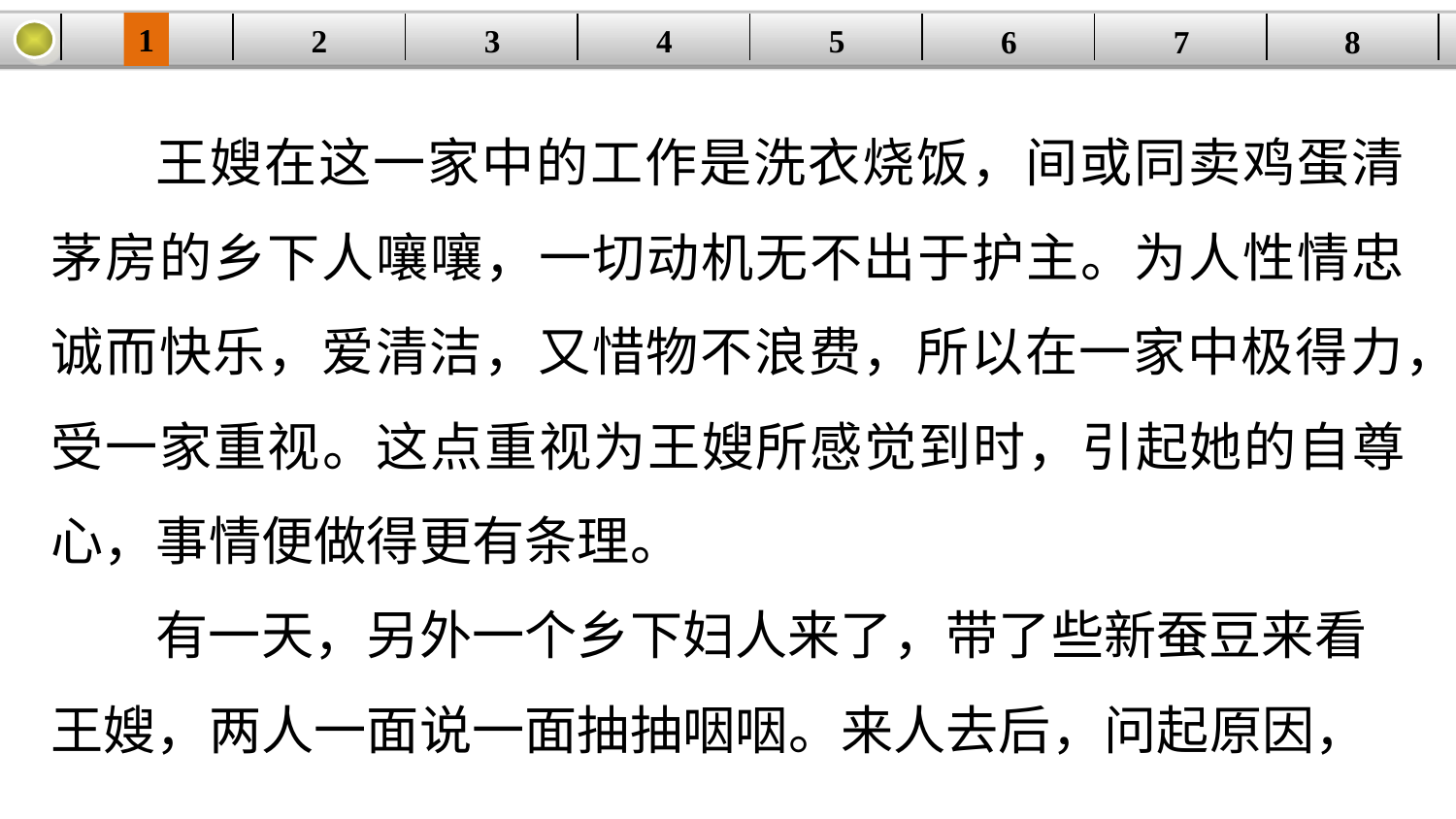

1
2
3
4
|  |  |  |  |  |  |  |  |
| --- | --- | --- | --- | --- | --- | --- | --- |
5
6
7
8

王嫂在这一家中的工作是洗衣烧饭，间或同卖鸡蛋清茅房的乡下人嚷嚷，一切动机无不出于护主。为人性情忠诚而快乐，爱清洁，又惜物不浪费，所以在一家中极得力，受一家重视。这点重视为王嫂所感觉到时，引起她的自尊心，事情便做得更有条理。
有一天，另外一个乡下妇人来了，带了些新蚕豆来看王嫂，两人一面说一面抽抽咽咽。来人去后，问起原因，